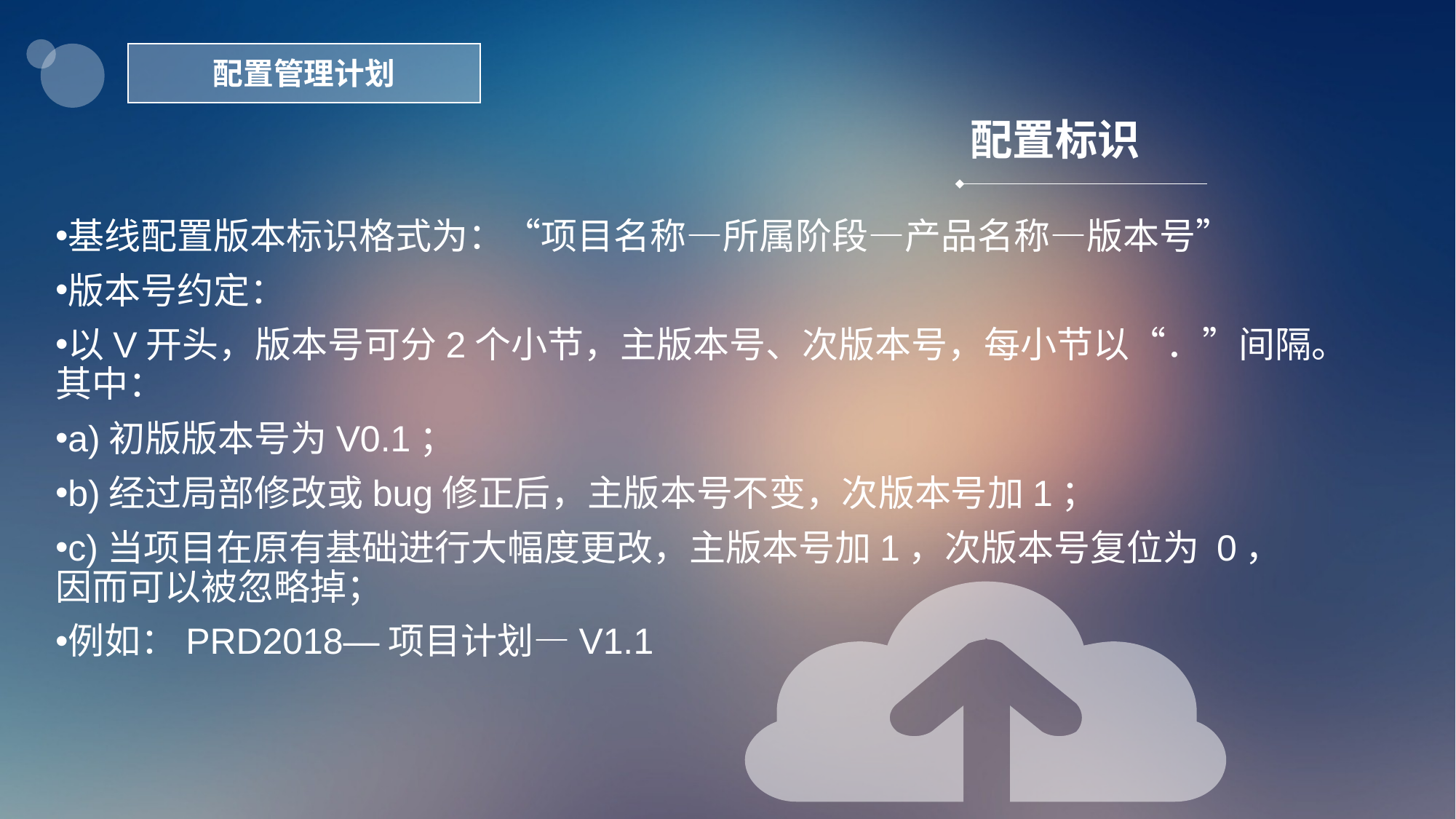

配置管理计划
配置标识
基线配置版本标识格式为：“项目名称—所属阶段—产品名称—版本号”
版本号约定：
以V开头，版本号可分2个小节，主版本号、次版本号，每小节以“．”间隔。其中：
a)初版版本号为V0.1；
b)经过局部修改或bug修正后，主版本号不变，次版本号加1；
c)当项目在原有基础进行大幅度更改，主版本号加1，次版本号复位为 0，因而可以被忽略掉；
例如：PRD2018—项目计划—V1.1